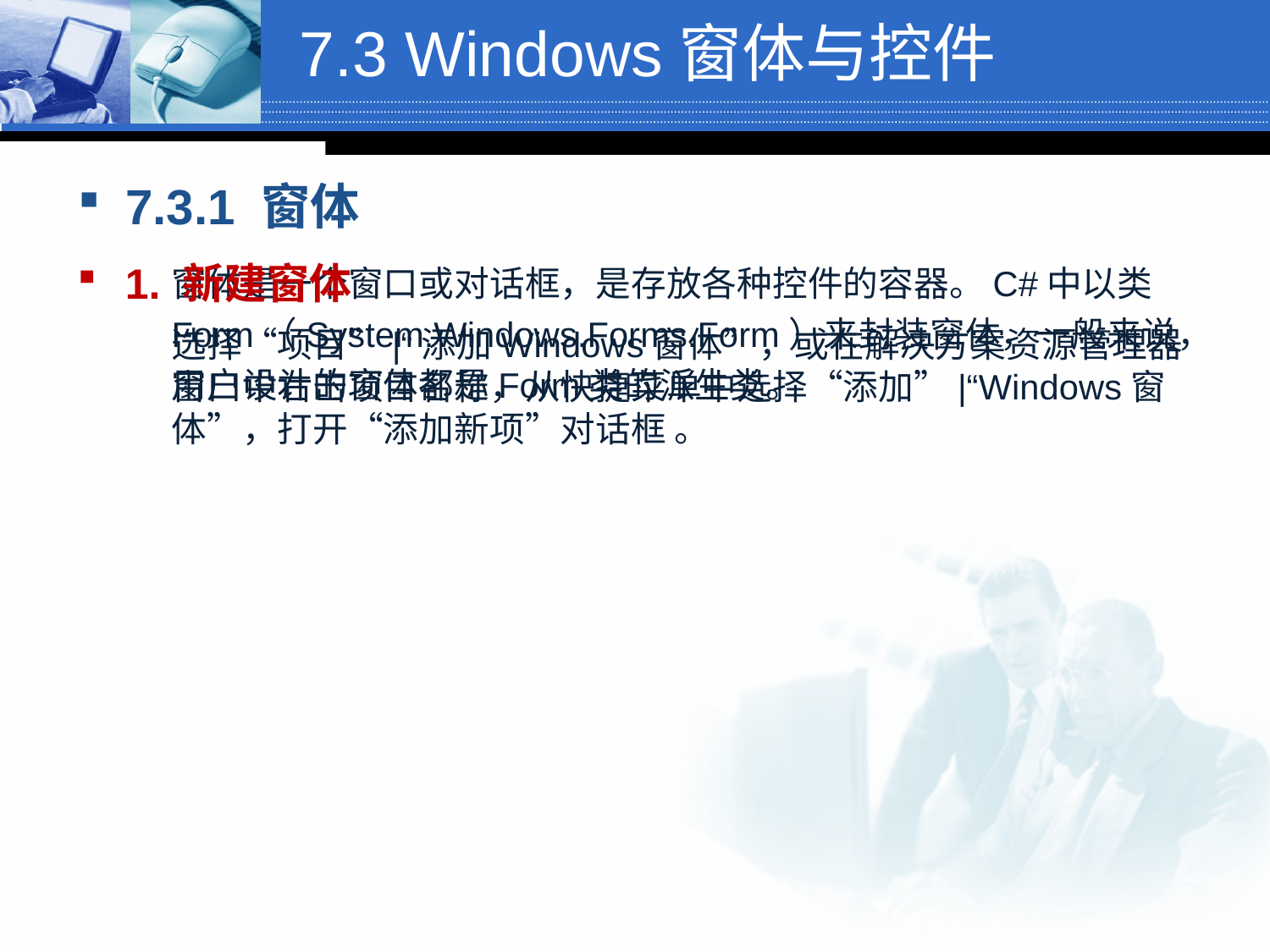

# 7.3 Windows窗体与控件
7.3.1 窗体
窗体是一个窗口或对话框，是存放各种控件的容器。C#中以类Form（System.Windows.Forms.Form）来封装窗体，一般来说，用户设计的窗体都是Form类的派生类。
1. 新建窗体
选择“项目”|“添加Windows窗体”，或在解决方案资源管理器窗口中右击项目名称，从快捷菜单中选择“添加”|“Windows窗体”，打开“添加新项”对话框 。